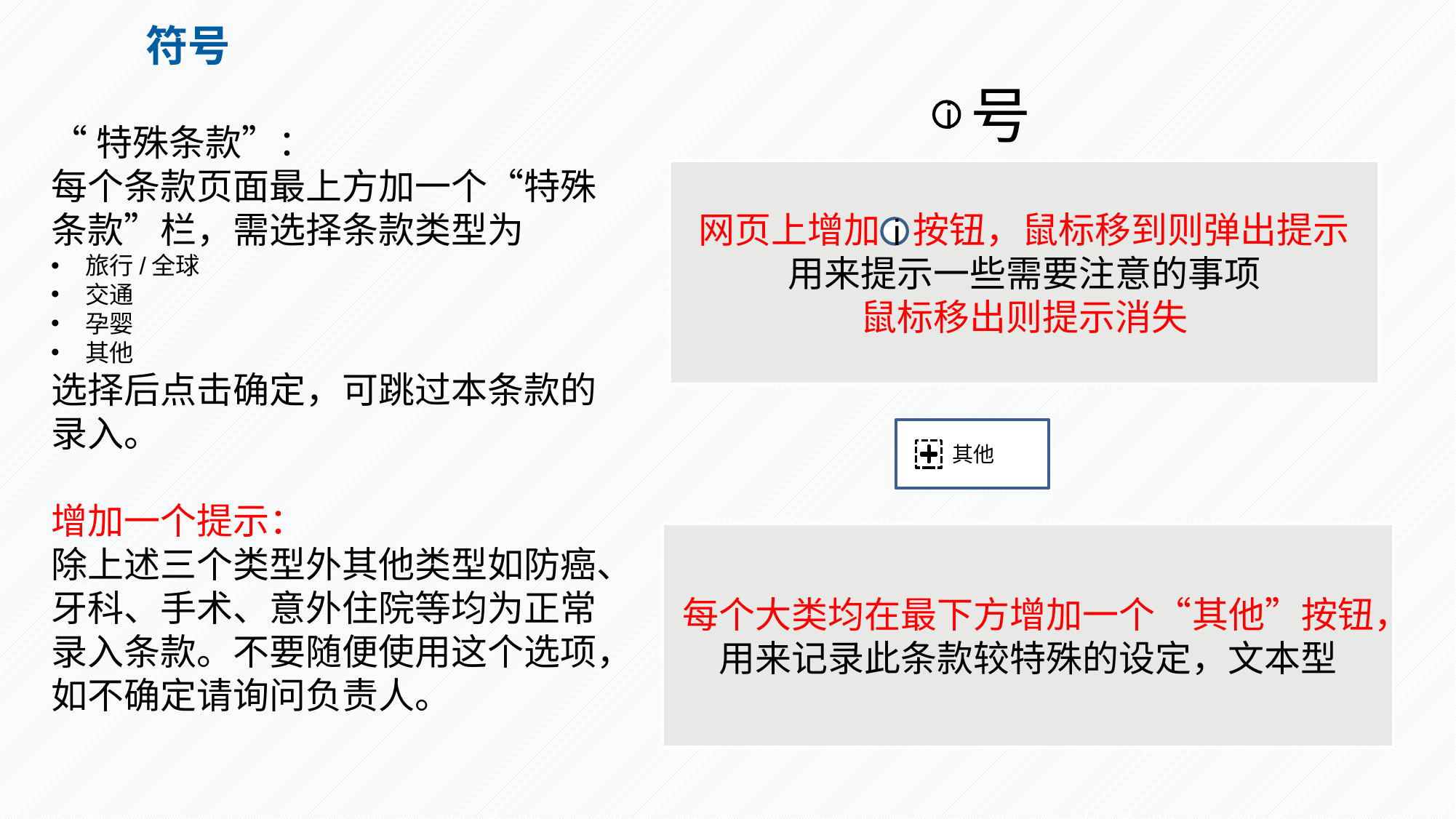

符号
号
i
“特殊条款”：
每个条款页面最上方加一个“特殊条款”栏，需选择条款类型为
旅行/全球
交通
孕婴
其他
选择后点击确定，可跳过本条款的录入。

增加一个提示：
除上述三个类型外其他类型如防癌、牙科、手术、意外住院等均为正常录入条款。不要随便使用这个选项，如不确定请询问负责人。
网页上增加    按钮，鼠标移到则弹出提示
用来提示一些需要注意的事项
鼠标移出则提示消失
i

其他

每个大类均在最下方增加一个“其他”按钮，用来记录此条款较特殊的设定，文本型